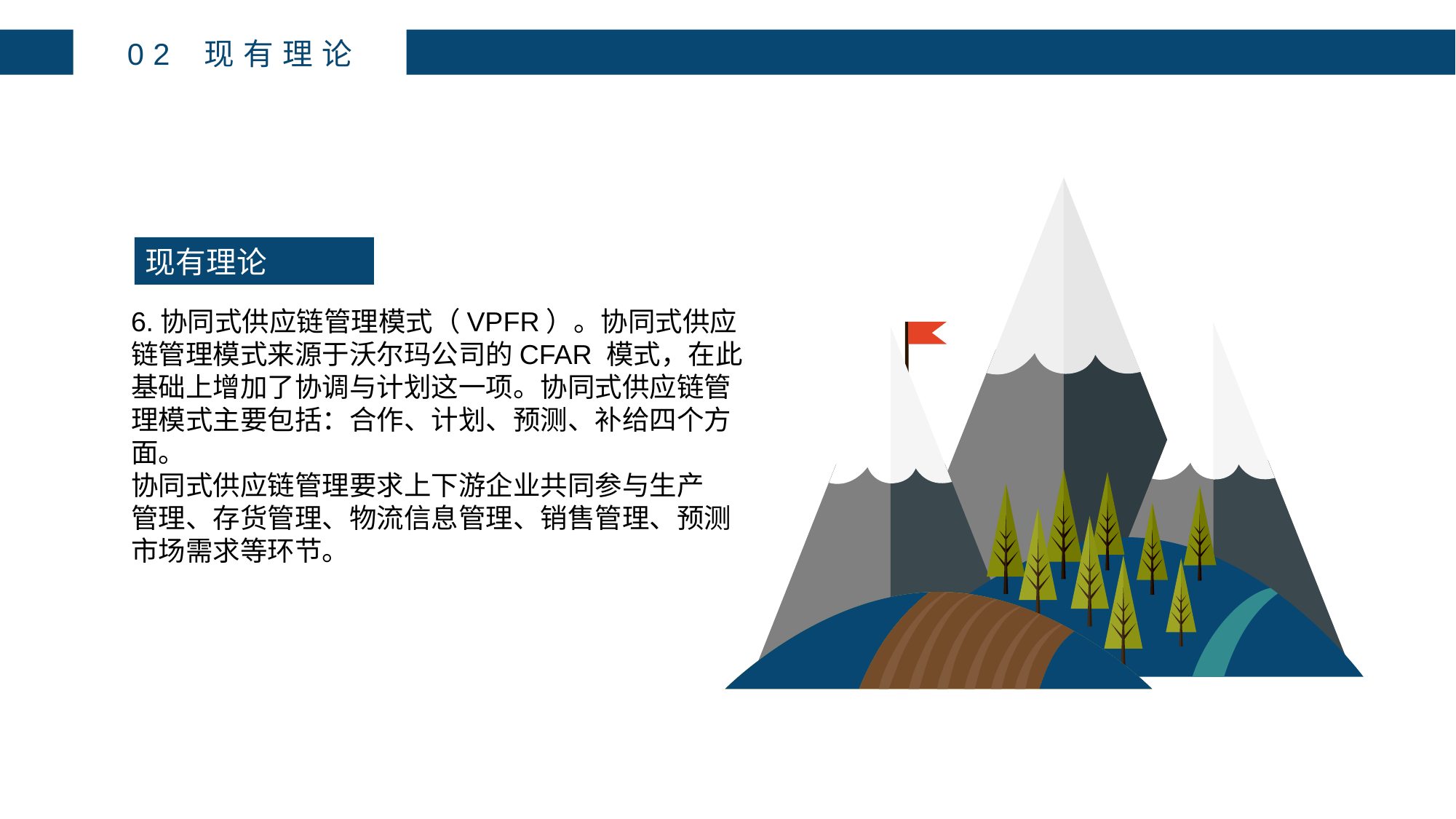

02 现有理论

现有理论
6.协同式供应链管理模式（VPFR）。协同式供应
链管理模式来源于沃尔玛公司的CFAR 模式，在此
基础上增加了协调与计划这一项。协同式供应链管
理模式主要包括：合作、计划、预测、补给四个方面。
协同式供应链管理要求上下游企业共同参与生产
管理、存货管理、物流信息管理、销售管理、预测市场需求等环节。